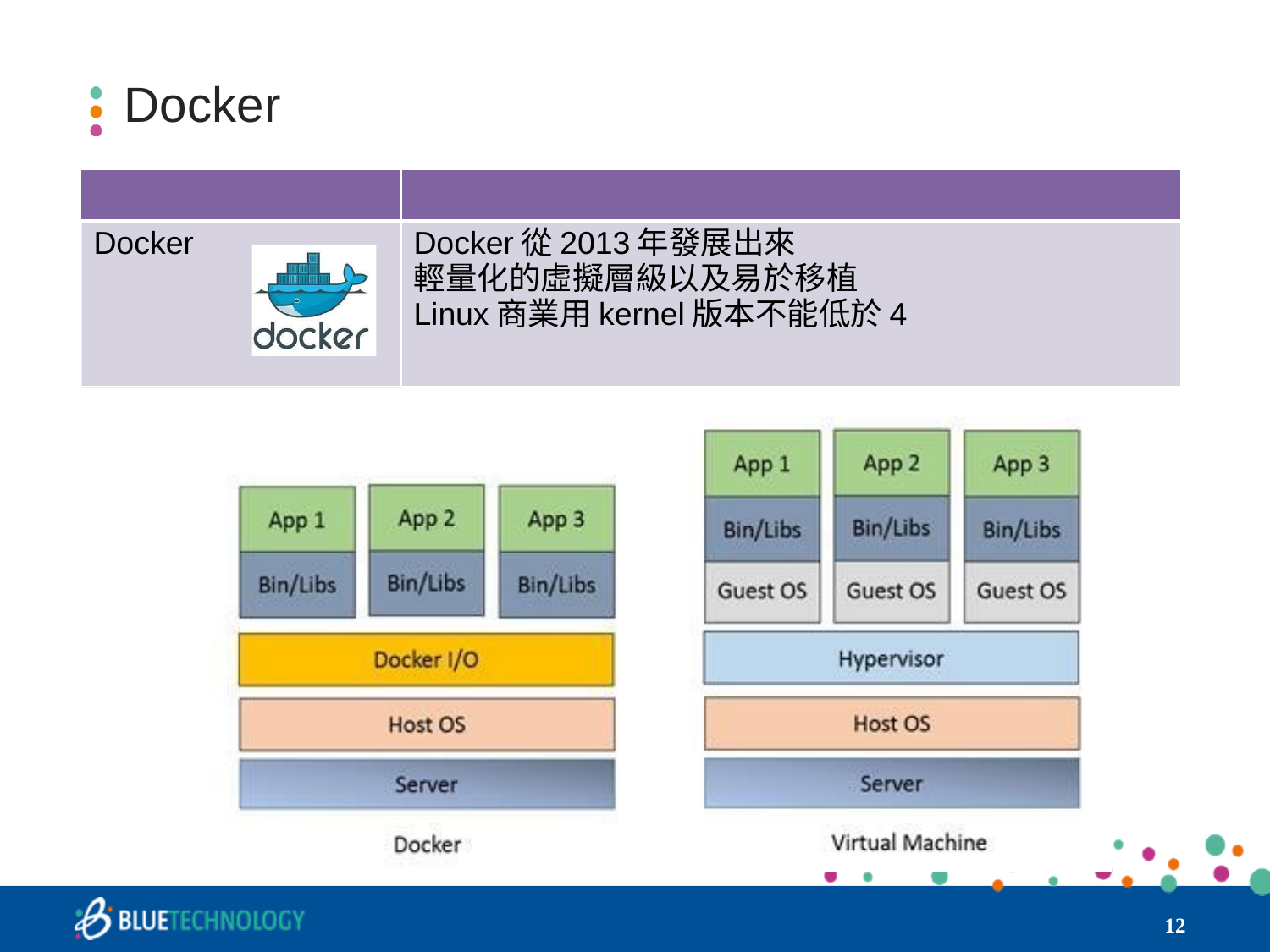

# Docker
|  |  |
| --- | --- |
| Docker | Docker從2013年發展出來 輕量化的虛擬層級以及易於移植 Linux商業用kernel版本不能低於4 |

12